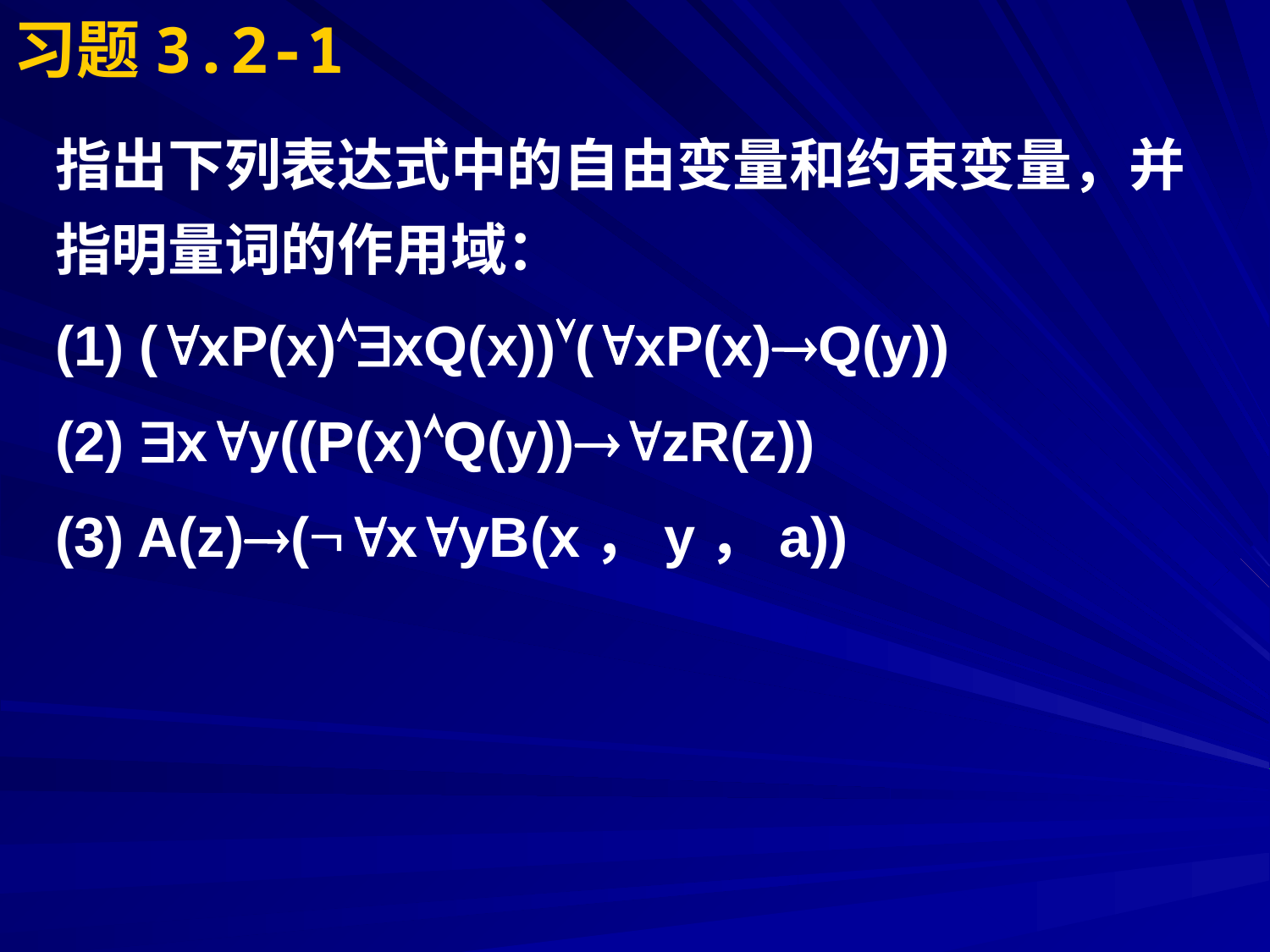

# 习题3.2-1
指出下列表达式中的自由变量和约束变量，并指明量词的作用域：
(1) (∀xP(x)∧∃xQ(x))∨(∀xP(x)→Q(y))
(2) ∃x∀y((P(x)∧Q(y))→∀zR(z))
(3) A(z)→(¬∀x∀yB(x，y，a))